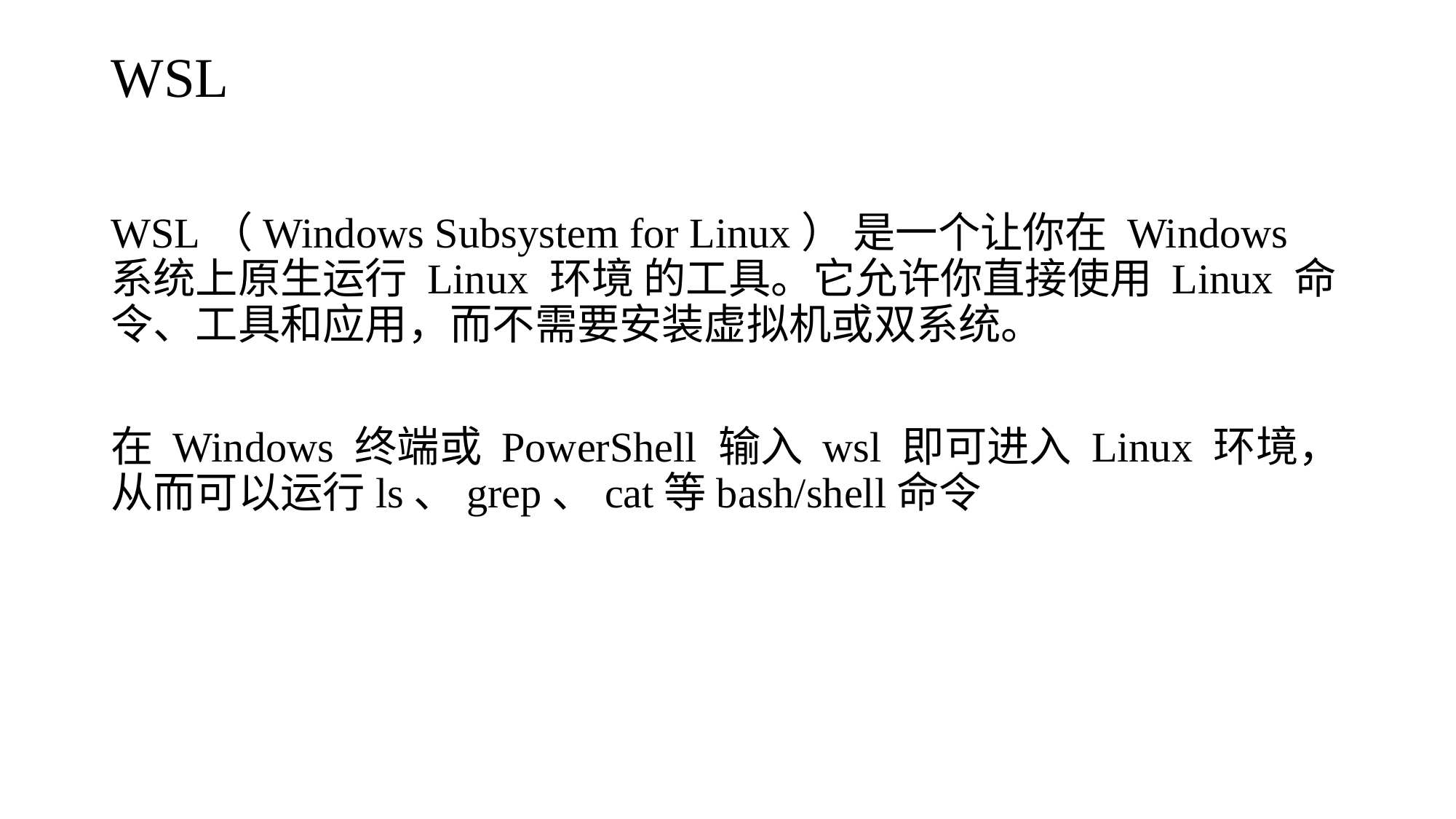

# WSL
WSL（Windows Subsystem for Linux） 是一个让你在 Windows 系统上原生运行 Linux 环境 的工具。它允许你直接使用 Linux 命令、工具和应用，而不需要安装虚拟机或双系统。

在 Windows 终端或 PowerShell 输入 wsl 即可进入 Linux 环境，从而可以运行ls、grep、cat等bash/shell命令